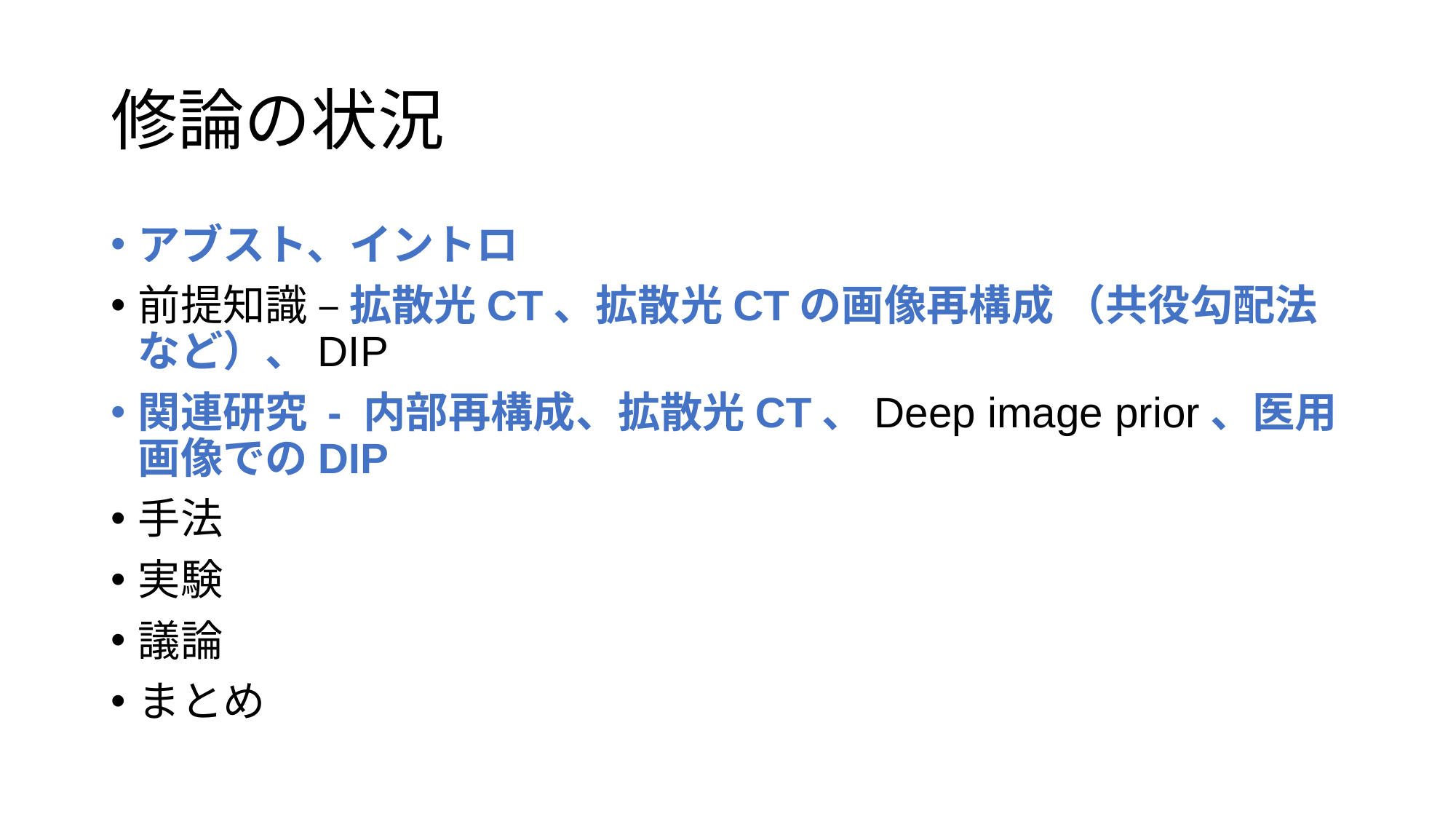

# 修論の状況
アブスト、イントロ
前提知識 – 拡散光CT、拡散光CTの画像再構成 （共役勾配法など）、DIP
関連研究 - 内部再構成、拡散光CT、Deep image prior、医用画像でのDIP
手法
実験
議論
まとめ